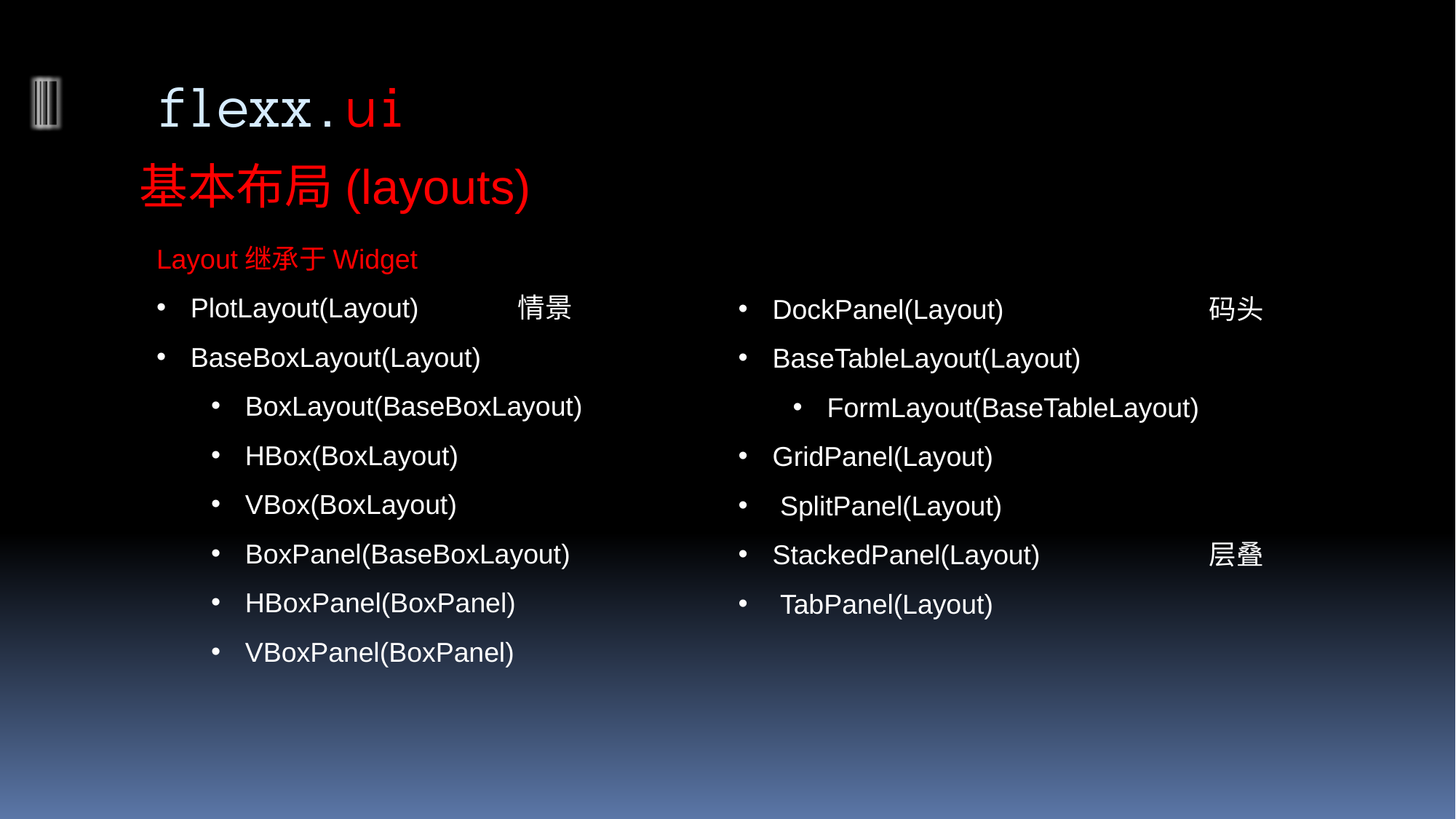

# flexx.ui
基本布局(layouts)
Layout继承于Widget
PlotLayout(Layout)	情景
BaseBoxLayout(Layout)
BoxLayout(BaseBoxLayout)
HBox(BoxLayout)
VBox(BoxLayout)
BoxPanel(BaseBoxLayout)
HBoxPanel(BoxPanel)
VBoxPanel(BoxPanel)
DockPanel(Layout)		码头
BaseTableLayout(Layout)
FormLayout(BaseTableLayout)
GridPanel(Layout)
 SplitPanel(Layout)
StackedPanel(Layout)		层叠
 TabPanel(Layout)